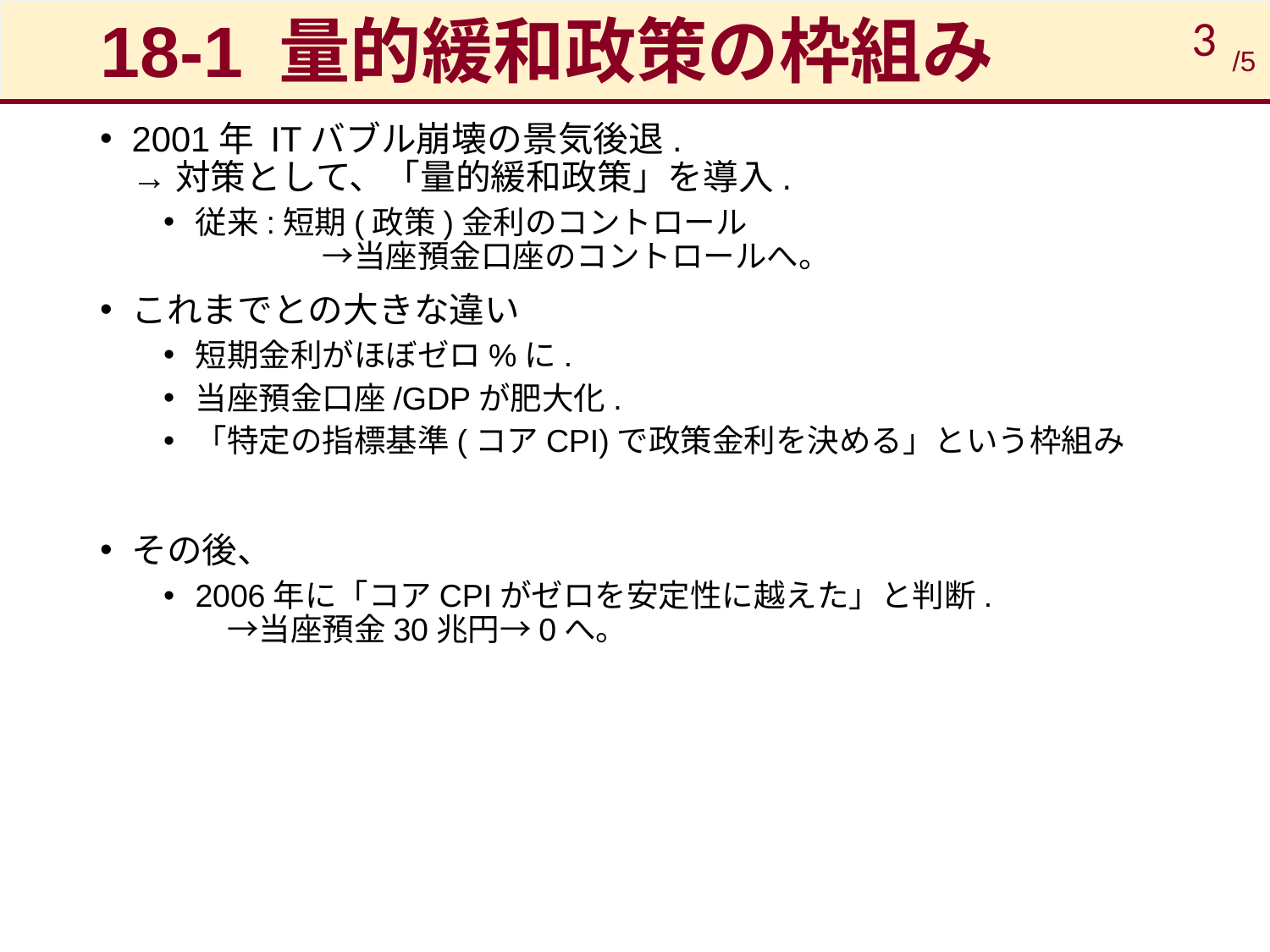

# 18-1 量的緩和政策の枠組み
3
/5
2001年 ITバブル崩壊の景気後退.
→対策として、「量的緩和政策」を導入.
従来:短期(政策)金利のコントロール
	→当座預金口座のコントロールへ。
これまでとの大きな違い
短期金利がほぼゼロ%に.
当座預金口座/GDPが肥大化.
「特定の指標基準(コアCPI)で政策金利を決める」という枠組み

その後、
2006年に「コアCPIがゼロを安定性に越えた」と判断.
　→当座預金30兆円→0へ。